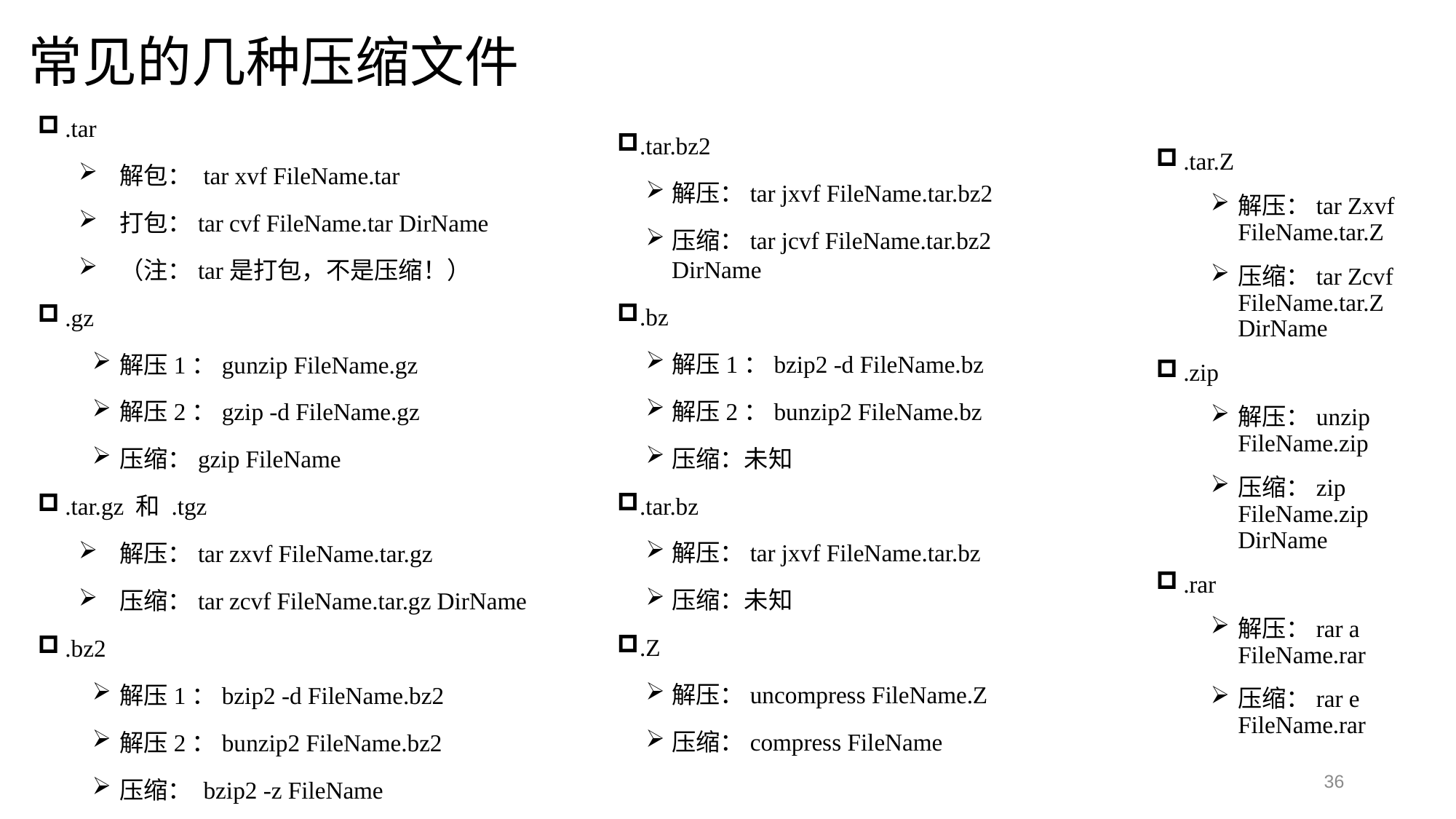

# 常见的几种压缩文件

.tar.bz2
解压：tar jxvf FileName.tar.bz2
压缩：tar jcvf FileName.tar.bz2 DirName
.bz
解压1：bzip2 -d FileName.bz
解压2：bunzip2 FileName.bz
压缩：未知
.tar.bz
解压：tar jxvf FileName.tar.bz
压缩：未知
.Z
解压：uncompress FileName.Z
压缩：compress FileName

.tar
解包： tar xvf FileName.tar
打包：tar cvf FileName.tar DirName
（注：tar是打包，不是压缩！）
.gz
解压1：gunzip FileName.gz
解压2：gzip -d FileName.gz
压缩：gzip FileName
.tar.gz 和 .tgz
解压：tar zxvf FileName.tar.gz
压缩：tar zcvf FileName.tar.gz DirName
.bz2
解压1：bzip2 -d FileName.bz2
解压2：bunzip2 FileName.bz2
压缩： bzip2 -z FileName
.tar.Z
解压：tar Zxvf FileName.tar.Z
压缩：tar Zcvf FileName.tar.Z DirName
.zip
解压：unzip FileName.zip
压缩：zip FileName.zip DirName
.rar
解压：rar a FileName.rar
压缩：rar e FileName.rar

36